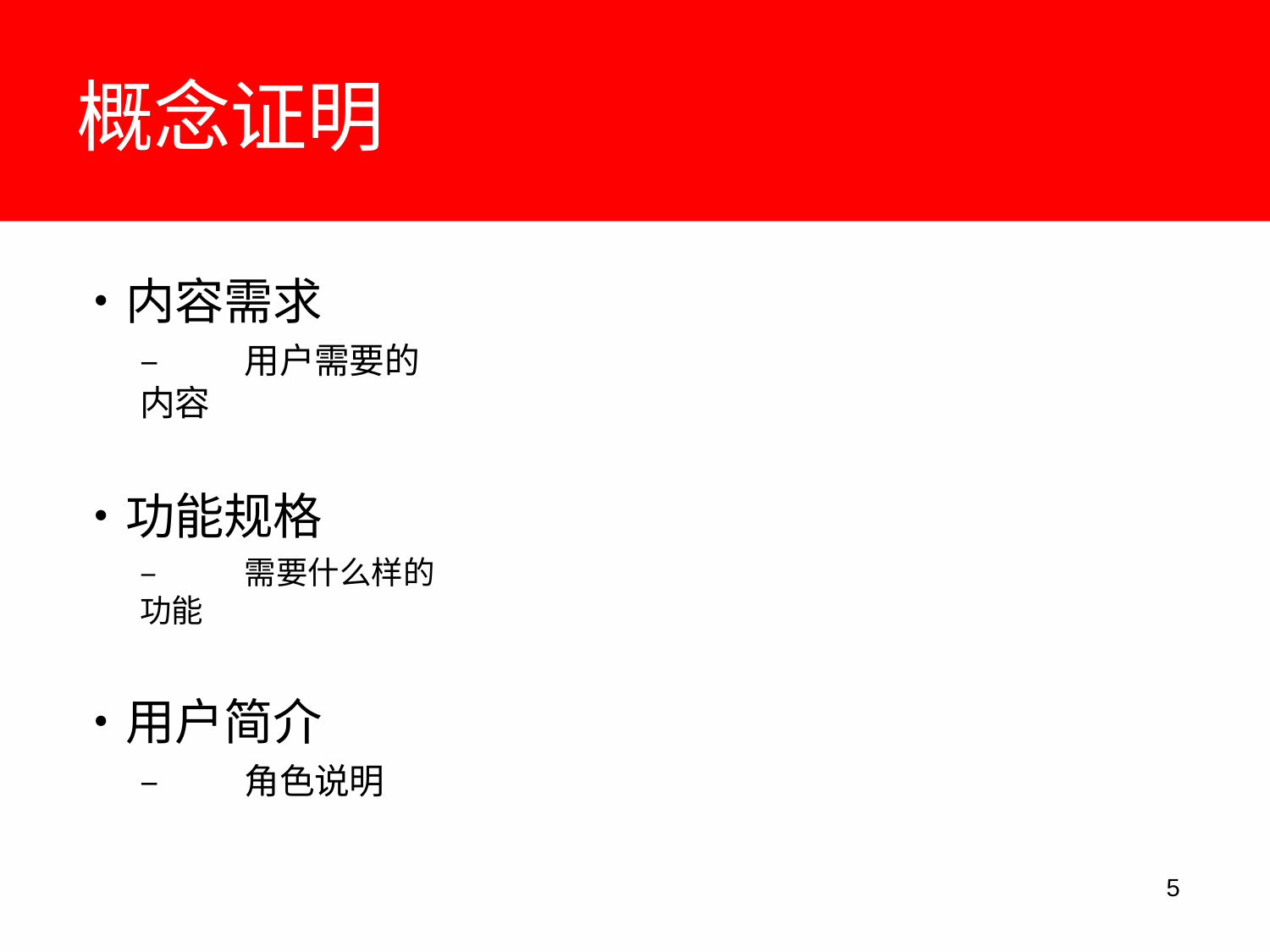

# 概念证明
•	内容需求

–	用户需要的内容

•	功能规格
–	需要什么样的功能

•	用户简介

–	角色说明
5